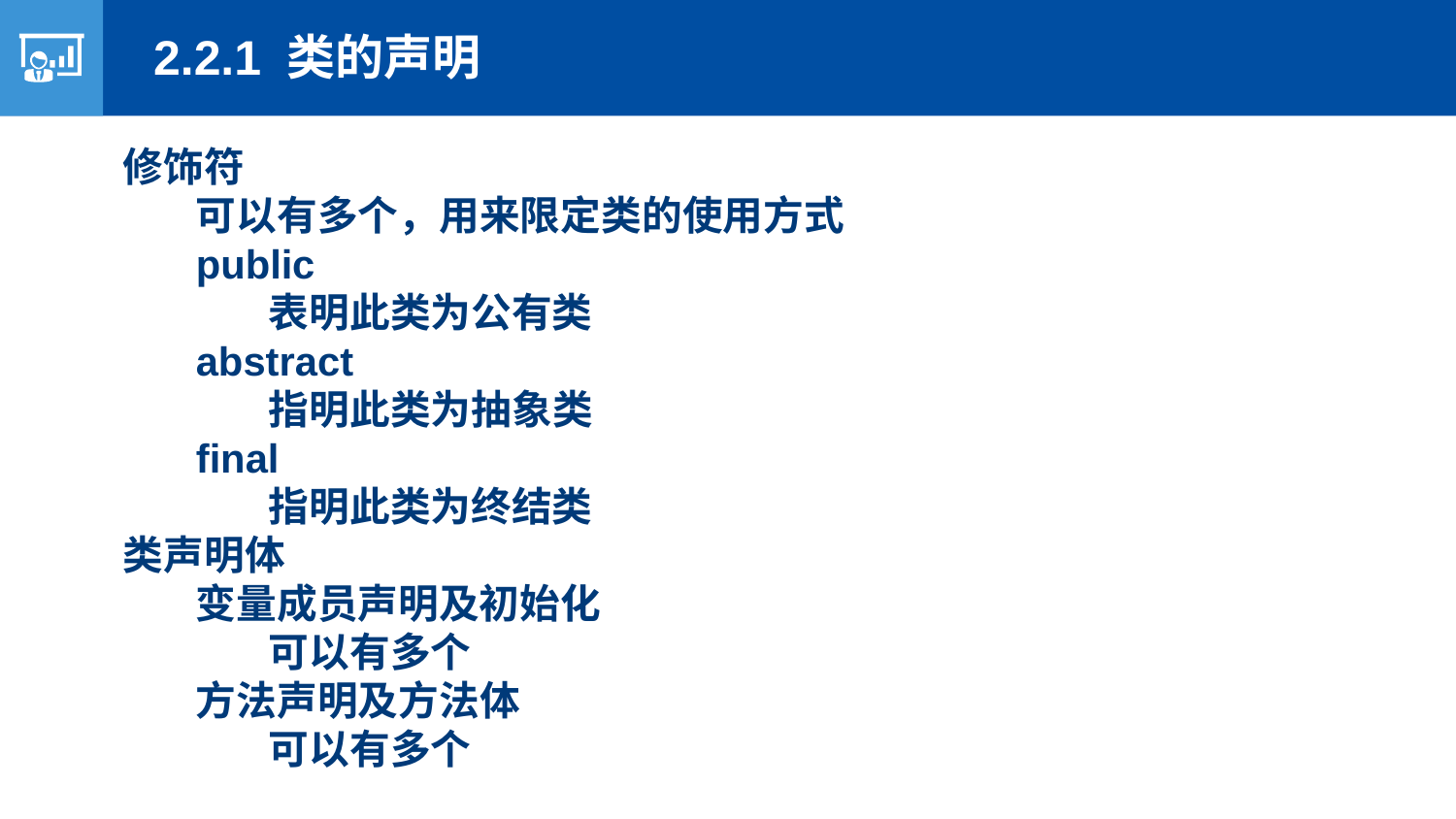

2.2.1 类的声明
修饰符
可以有多个，用来限定类的使用方式
public
表明此类为公有类
abstract
指明此类为抽象类
final
指明此类为终结类
类声明体
变量成员声明及初始化
可以有多个
方法声明及方法体
可以有多个